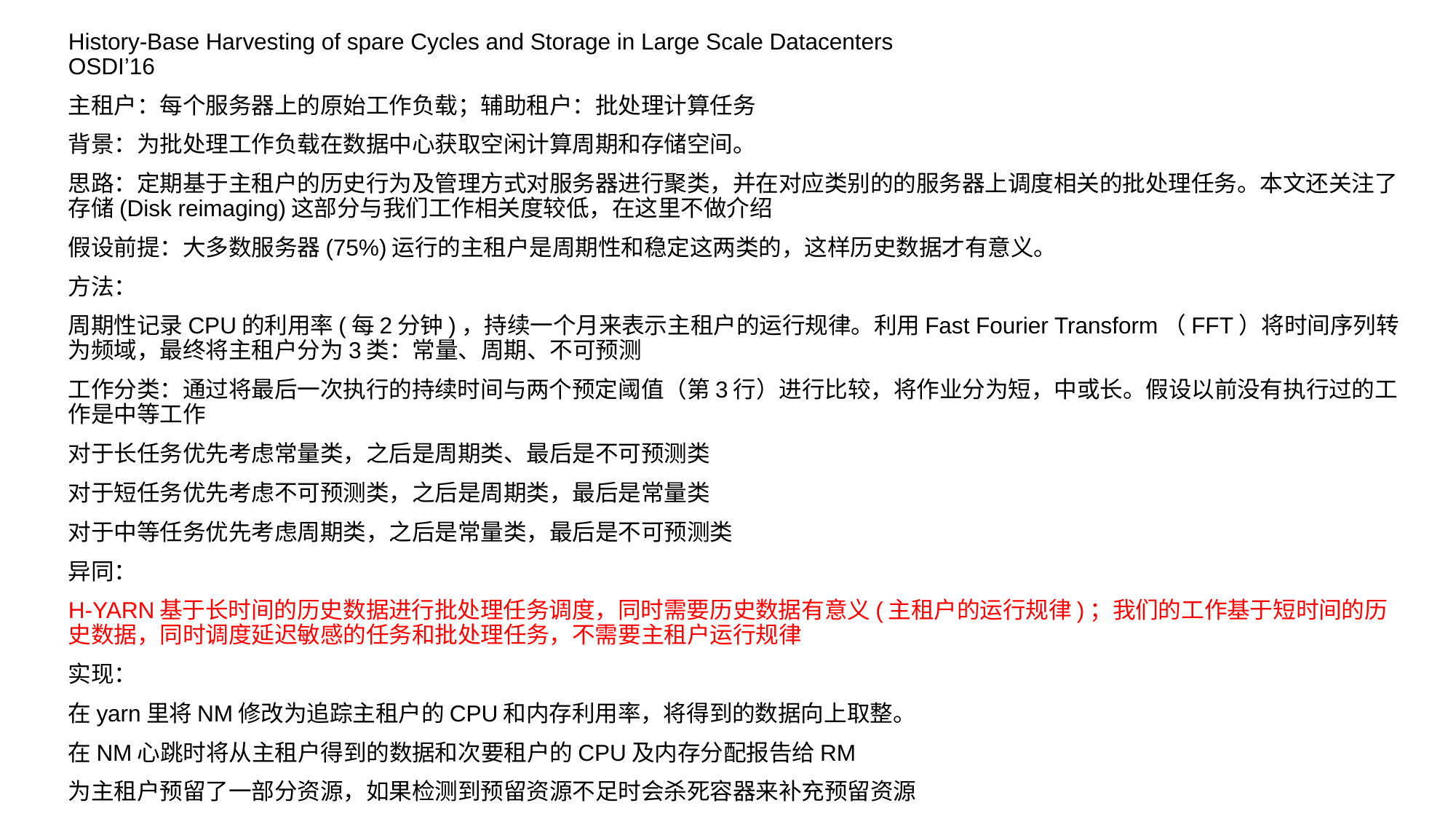

History-Base Harvesting of spare Cycles and Storage in Large Scale Datacenters
OSDI’16
主租户：每个服务器上的原始工作负载；辅助租户：批处理计算任务
背景：为批处理工作负载在数据中心获取空闲计算周期和存储空间。
思路：定期基于主租户的历史行为及管理方式对服务器进行聚类，并在对应类别的的服务器上调度相关的批处理任务。本文还关注了存储(Disk reimaging)这部分与我们工作相关度较低，在这里不做介绍
假设前提：大多数服务器(75%)运行的主租户是周期性和稳定这两类的，这样历史数据才有意义。
方法：
周期性记录CPU的利用率(每2分钟)，持续一个月来表示主租户的运行规律。利用Fast Fourier Transform（FFT）将时间序列转为频域，最终将主租户分为3类：常量、周期、不可预测
工作分类：通过将最后一次执行的持续时间与两个预定阈值（第3行）进行比较，将作业分为短，中或长。假设以前没有执行过的工作是中等工作
对于长任务优先考虑常量类，之后是周期类、最后是不可预测类
对于短任务优先考虑不可预测类，之后是周期类，最后是常量类
对于中等任务优先考虑周期类，之后是常量类，最后是不可预测类
异同：
H-YARN基于长时间的历史数据进行批处理任务调度，同时需要历史数据有意义(主租户的运行规律)；我们的工作基于短时间的历史数据，同时调度延迟敏感的任务和批处理任务，不需要主租户运行规律
实现：
在yarn里将NM修改为追踪主租户的CPU和内存利用率，将得到的数据向上取整。
在NM心跳时将从主租户得到的数据和次要租户的CPU及内存分配报告给RM
为主租户预留了一部分资源，如果检测到预留资源不足时会杀死容器来补充预留资源